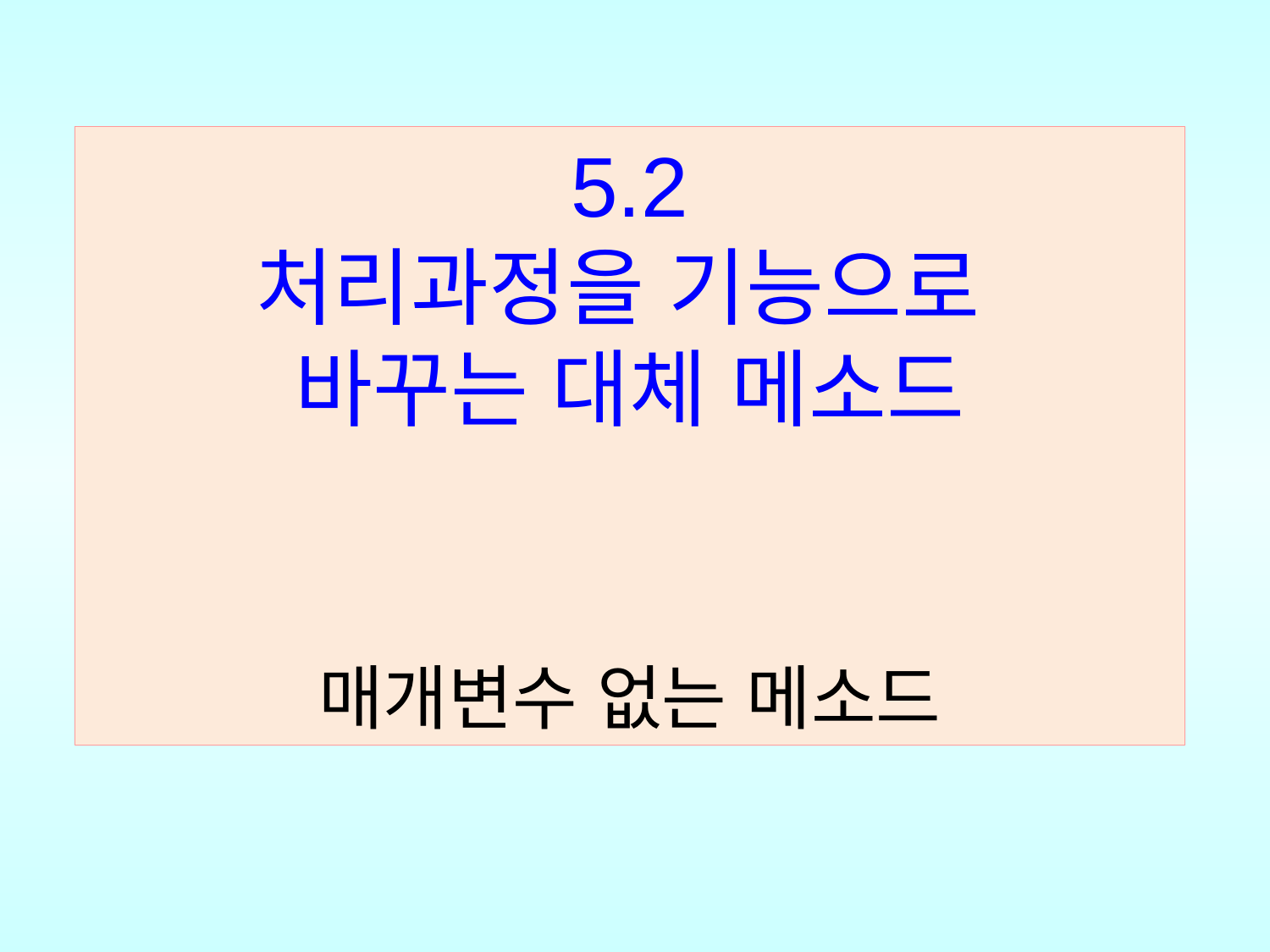

5.2
처리과정을 기능으로
바꾸는 대체 메소드

매개변수 없는 메소드